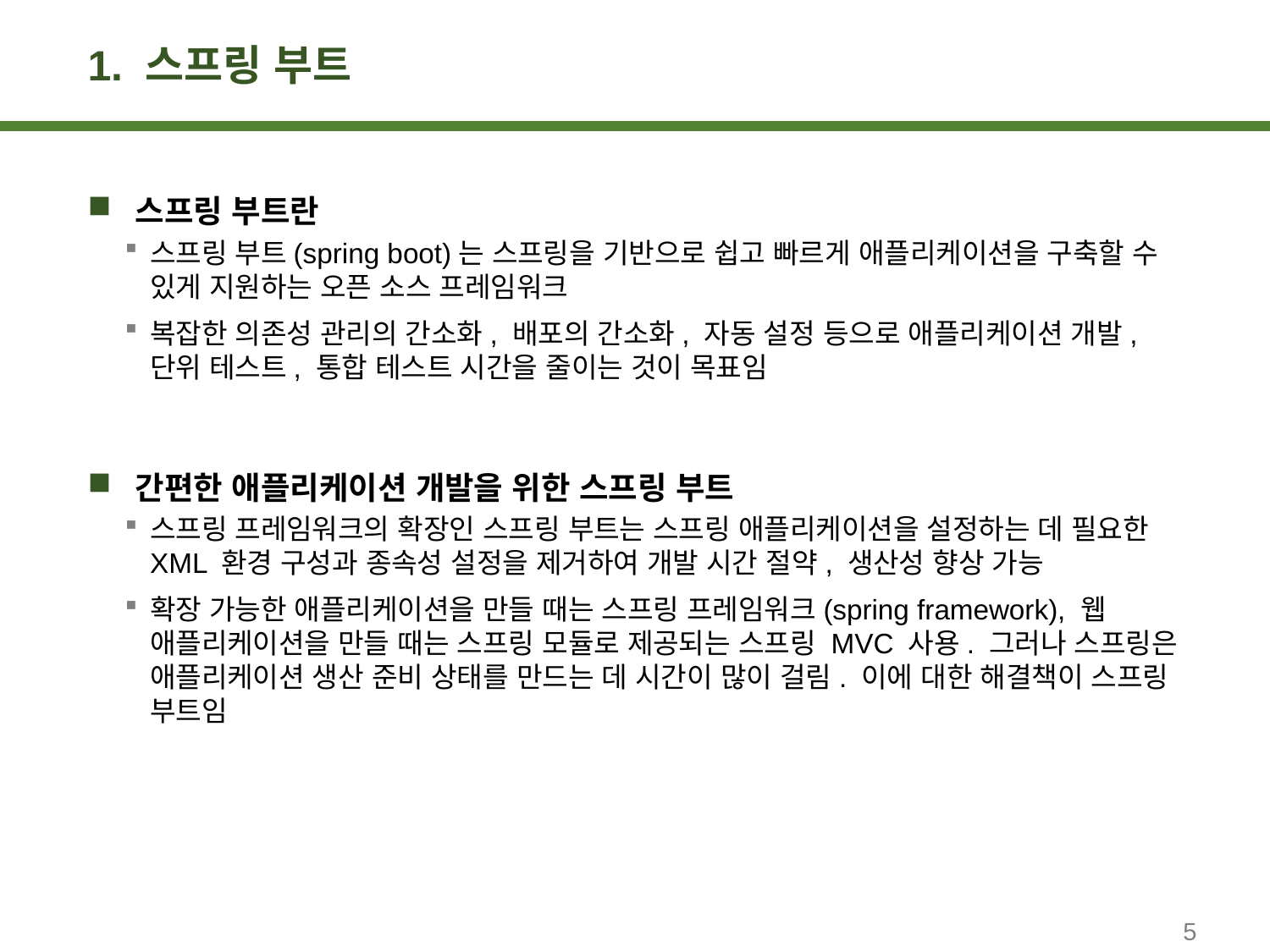

# 1. 스프링 부트
스프링 부트란
스프링 부트(spring boot)는 스프링을 기반으로 쉽고 빠르게 애플리케이션을 구축할 수 있게 지원하는 오픈 소스 프레임워크
복잡한 의존성 관리의 간소화, 배포의 간소화, 자동 설정 등으로 애플리케이션 개발, 단위 테스트, 통합 테스트 시간을 줄이는 것이 목표임

간편한 애플리케이션 개발을 위한 스프링 부트
스프링 프레임워크의 확장인 스프링 부트는 스프링 애플리케이션을 설정하는 데 필요한 XML 환경 구성과 종속성 설정을 제거하여 개발 시간 절약, 생산성 향상 가능
확장 가능한 애플리케이션을 만들 때는 스프링 프레임워크(spring framework), 웹 애플리케이션을 만들 때는 스프링 모듈로 제공되는 스프링 MVC 사용. 그러나 스프링은 애플리케이션 생산 준비 상태를 만드는 데 시간이 많이 걸림. 이에 대한 해결책이 스프링 부트임